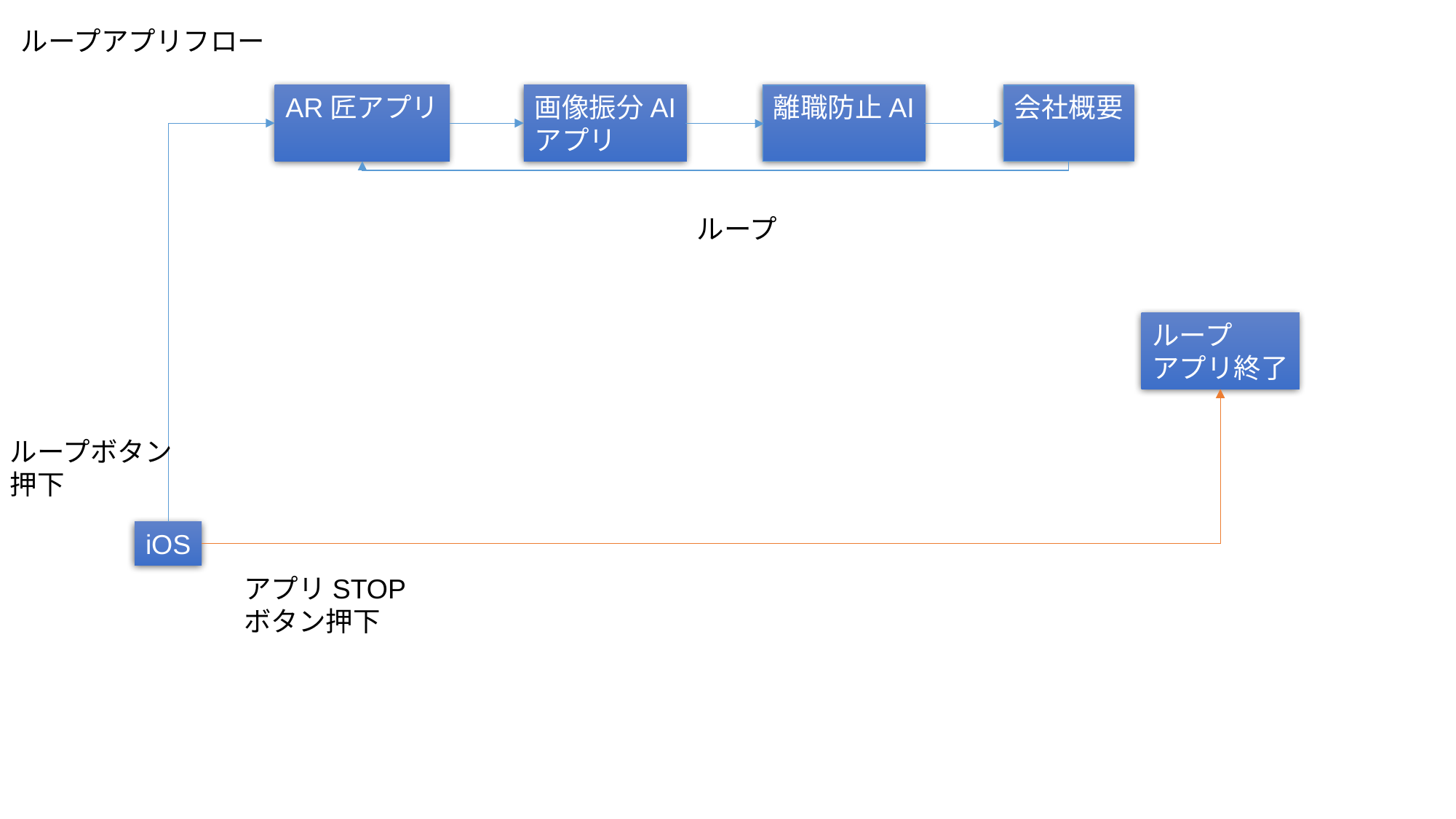

ループアプリフロー
画像振分AI
アプリ
離職防止AI
会社概要
AR匠アプリ
ループ
ループ
アプリ終了
ループボタン
押下
iOS
アプリSTOP
ボタン押下